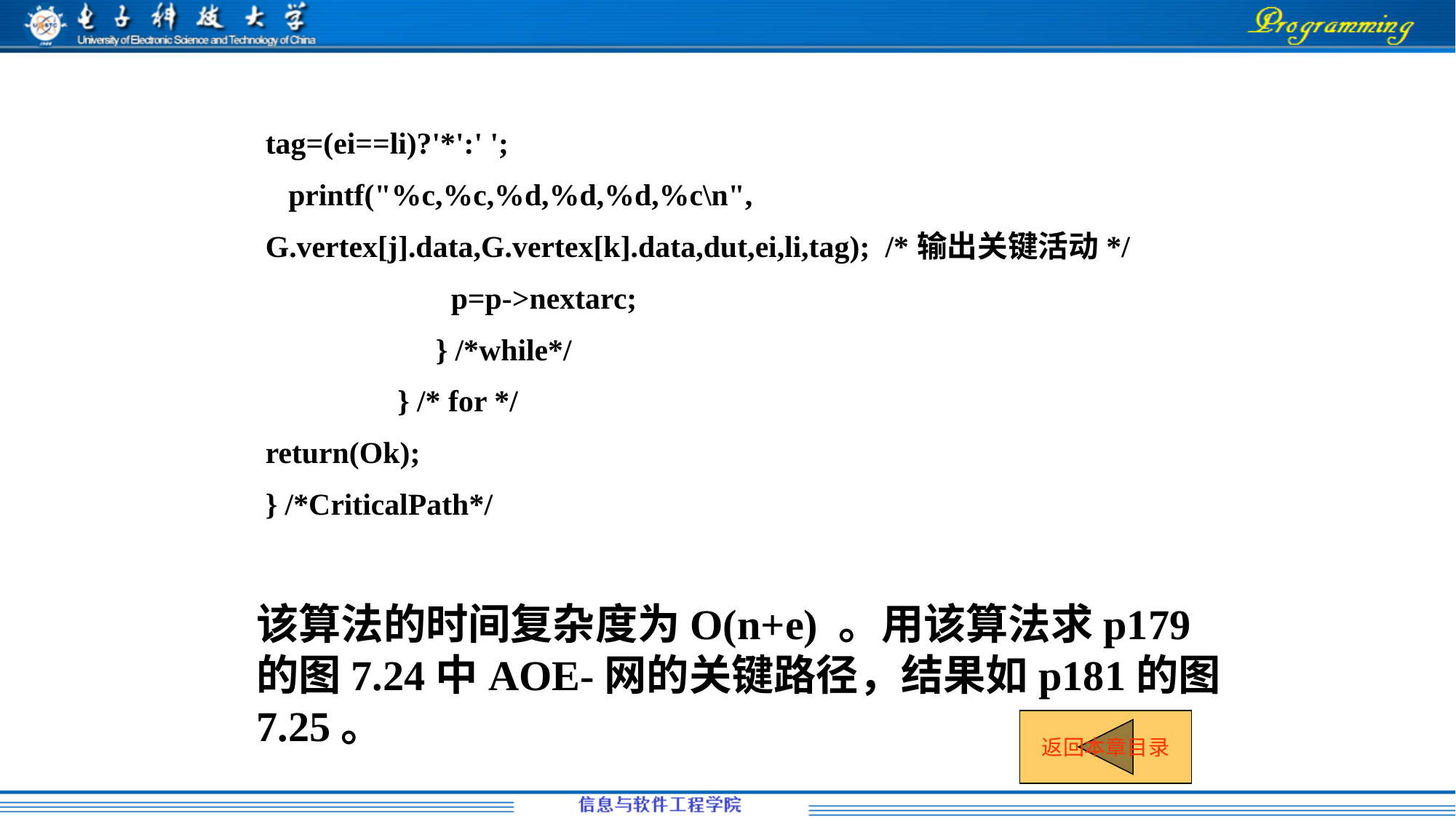

tag=(ei==li)?'*':' ';
   printf("%c,%c,%d,%d,%d,%c\n",
G.vertex[j].data,G.vertex[k].data,dut,ei,li,tag);  /*输出关键活动*/
	          p=p->nextarc;
	        } /*while*/
	   } /* for */
return(Ok);
} /*CriticalPath*/
该算法的时间复杂度为O(n+e) 。用该算法求p179的图7.24中AOE-网的关键路径，结果如p181的图7.25。
返回本章目录